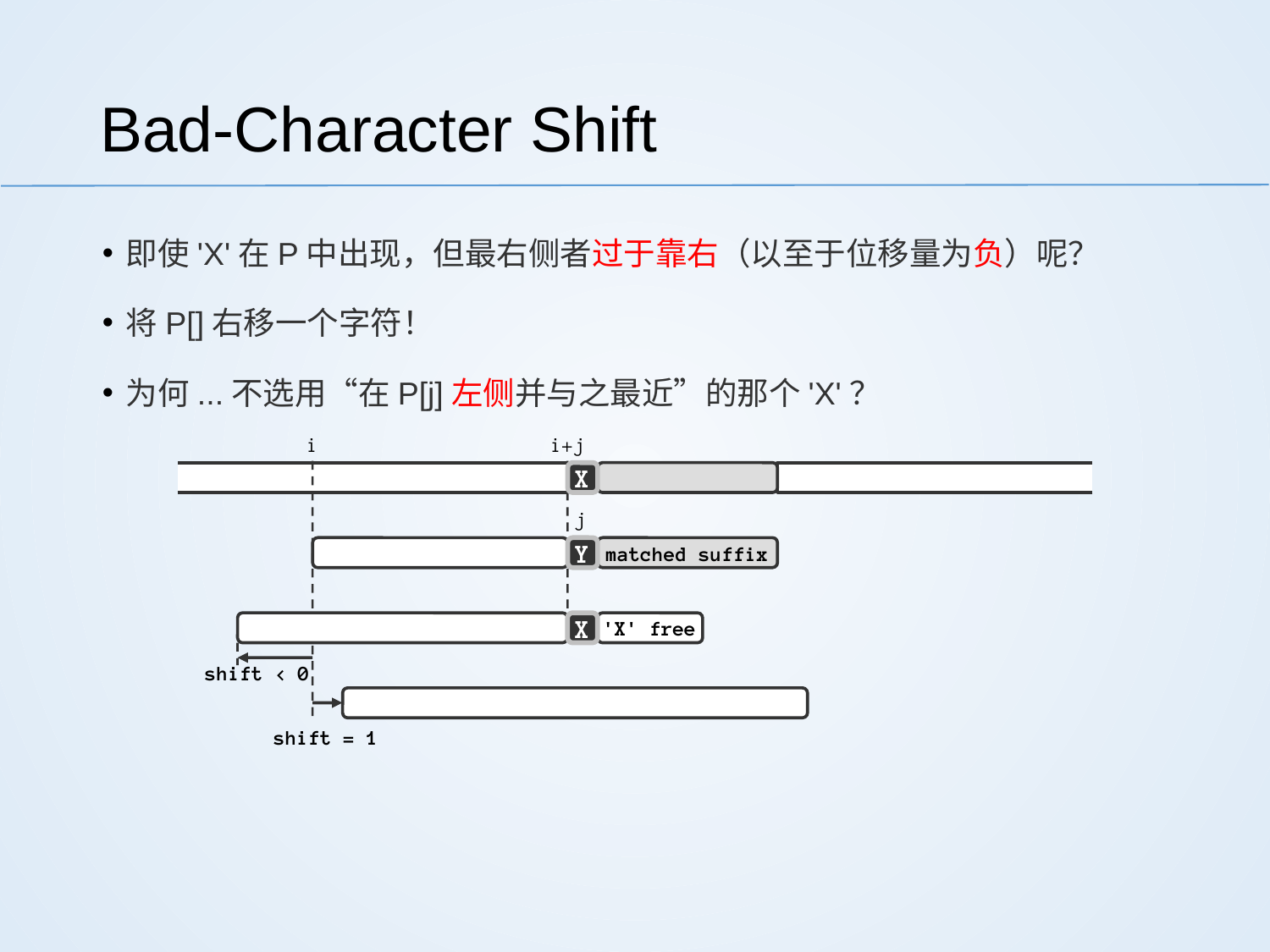

# Bad-Character Shift
即使'X'在P中出现，但最右侧者过于靠右（以至于位移量为负）呢？
将P[]右移一个字符！
为何...不选用“在P[j]左侧并与之最近”的那个'X'？
i
i+j

X

j

Y
matched suffix

X
'X' free

shift < 0

shift = 1